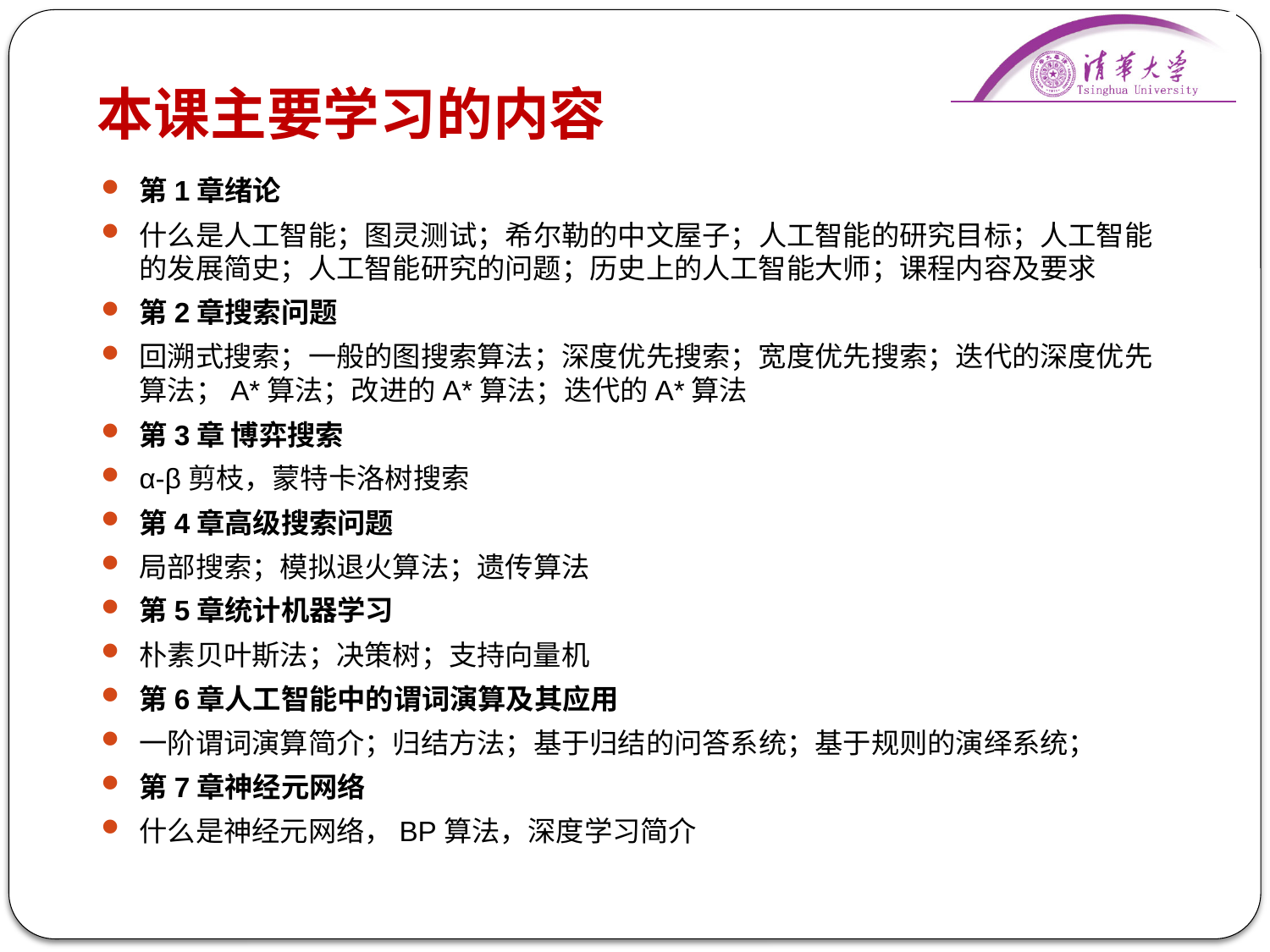

# 本课主要学习的内容
第1章绪论
什么是人工智能；图灵测试；希尔勒的中文屋子；人工智能的研究目标；人工智能的发展简史；人工智能研究的问题；历史上的人工智能大师；课程内容及要求
第2章搜索问题
回溯式搜索；一般的图搜索算法；深度优先搜索；宽度优先搜索；迭代的深度优先算法；A*算法；改进的A*算法；迭代的A*算法
第3章 博弈搜索
α-β剪枝，蒙特卡洛树搜索
第4章高级搜索问题
局部搜索；模拟退火算法；遗传算法
第5章统计机器学习
朴素贝叶斯法；决策树；支持向量机
第6章人工智能中的谓词演算及其应用
一阶谓词演算简介；归结方法；基于归结的问答系统；基于规则的演绎系统；
第7章神经元网络
什么是神经元网络，BP算法，深度学习简介
89